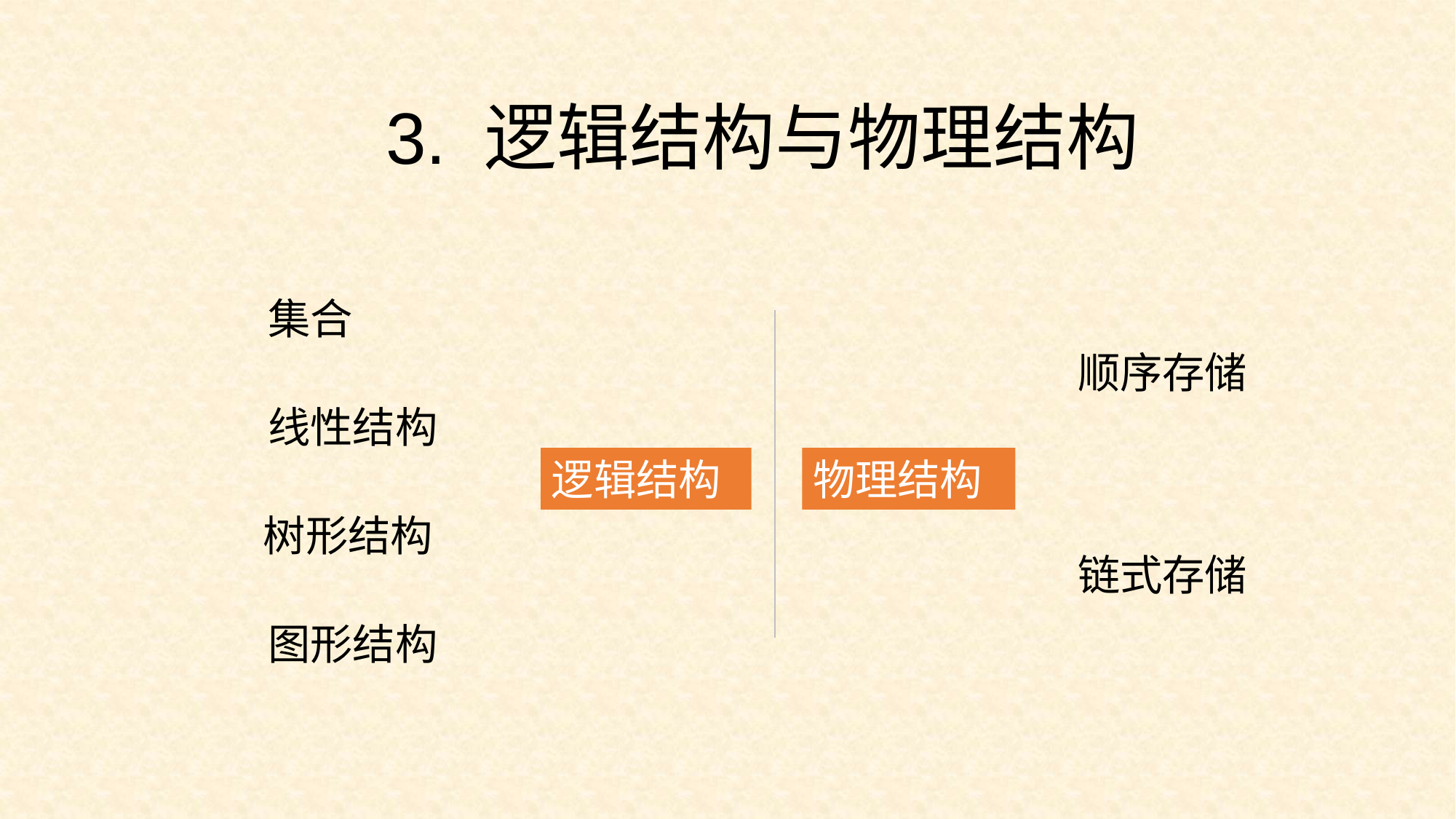

3. 逻辑结构与物理结构
集合
顺序存储
线性结构
逻辑结构
物理结构
树形结构
链式存储
图形结构